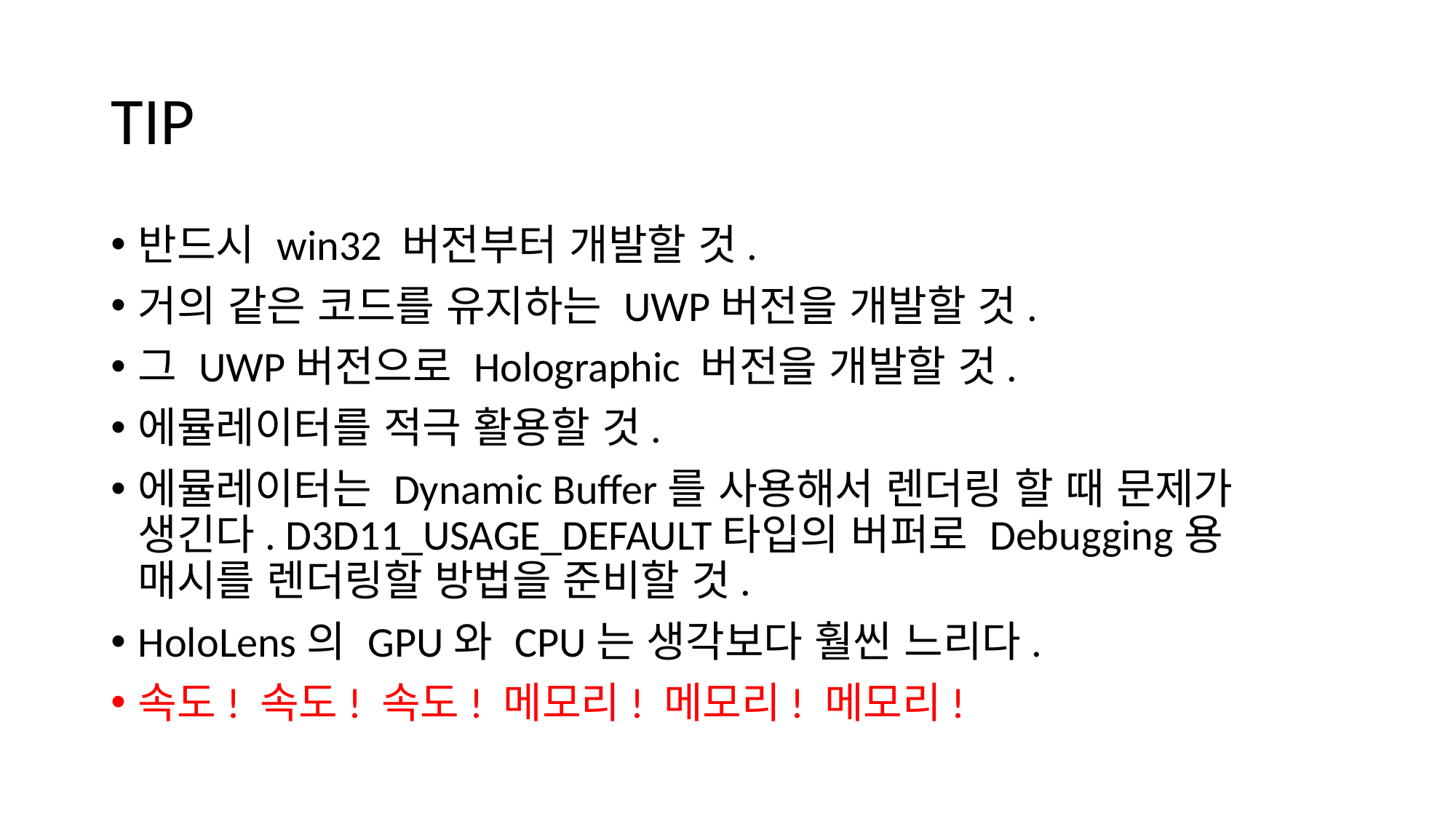

# TIP
반드시 win32 버전부터 개발할 것.
거의 같은 코드를 유지하는 UWP버전을 개발할 것.
그 UWP버전으로 Holographic 버전을 개발할 것.
에뮬레이터를 적극 활용할 것.
에뮬레이터는 Dynamic Buffer를 사용해서 렌더링 할 때 문제가 생긴다. D3D11_USAGE_DEFAULT타입의 버퍼로 Debugging용 매시를 렌더링할 방법을 준비할 것.
HoloLens의 GPU와 CPU는 생각보다 훨씬 느리다.
속도! 속도! 속도! 메모리! 메모리! 메모리!